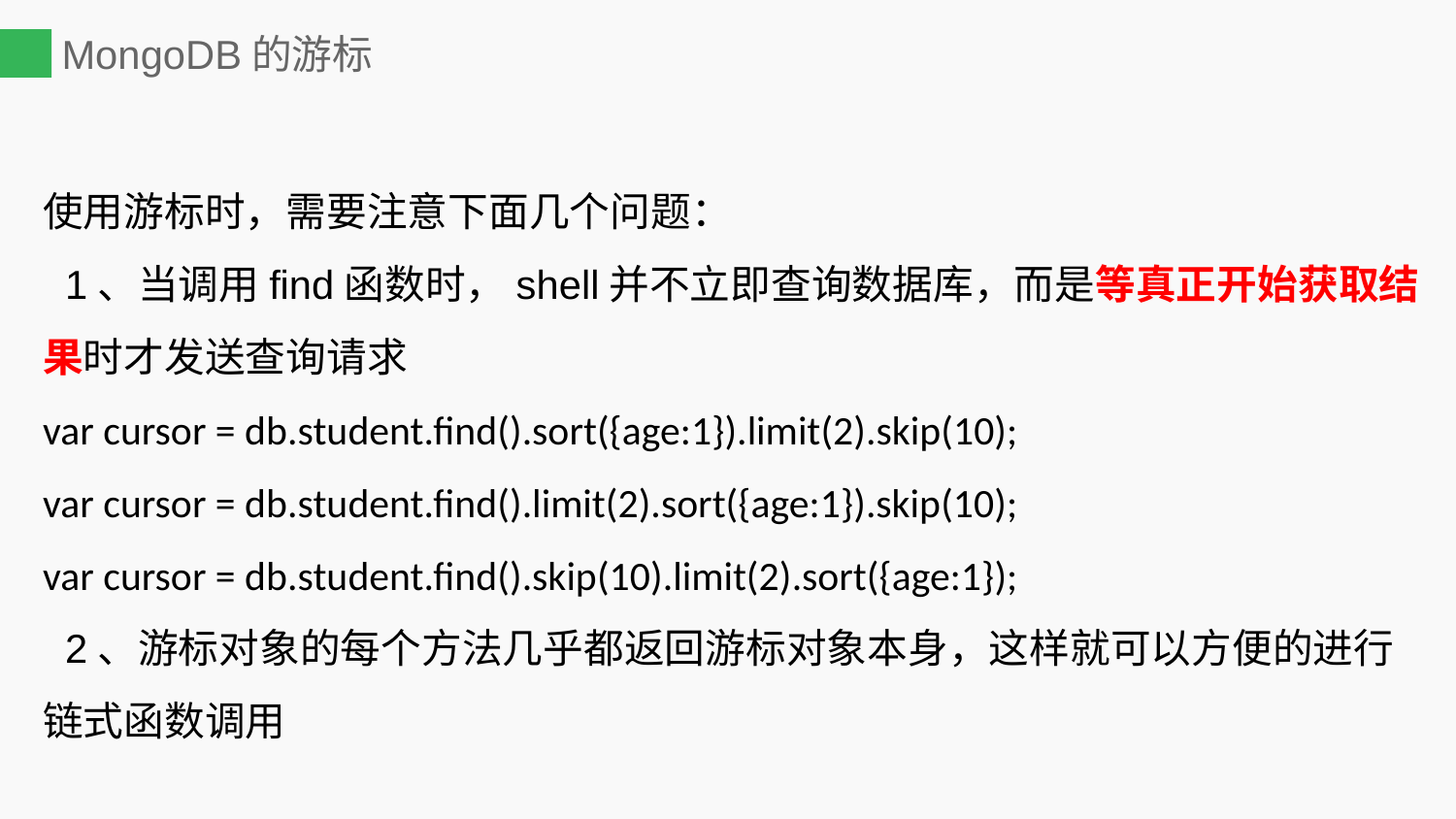

# MongoDB的游标
使用游标时，需要注意下面几个问题：
  1、当调用find函数时，shell并不立即查询数据库，而是等真正开始获取结果时才发送查询请求
var cursor = db.student.find().sort({age:1}).limit(2).skip(10);
var cursor = db.student.find().limit(2).sort({age:1}).skip(10);
var cursor = db.student.find().skip(10).limit(2).sort({age:1});
  2、游标对象的每个方法几乎都返回游标对象本身，这样就可以方便的进行链式函数调用